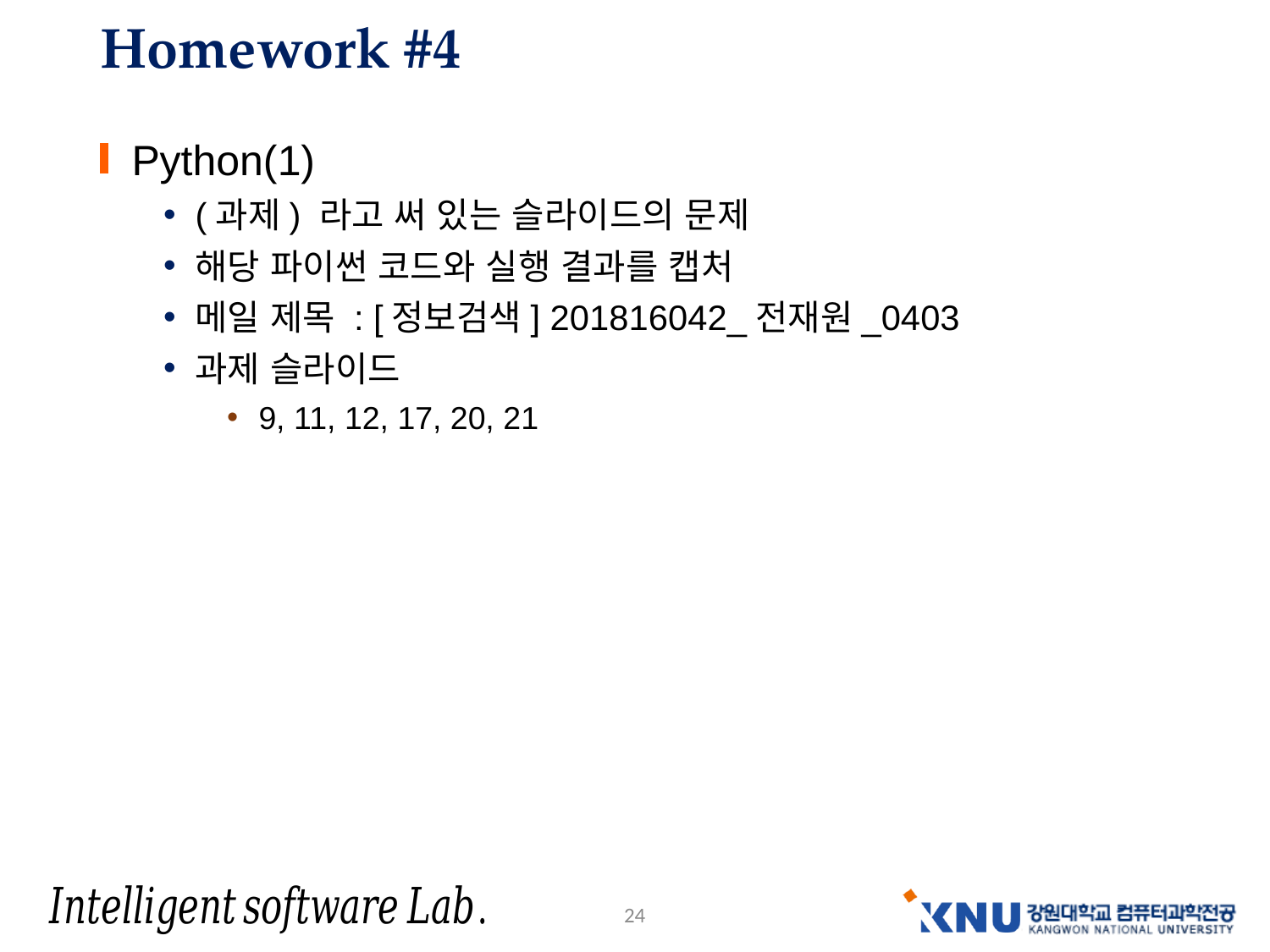

# Homework #4
Python(1)
(과제) 라고 써 있는 슬라이드의 문제
해당 파이썬 코드와 실행 결과를 캡처
메일 제목 : [정보검색] 201816042_전재원_0403
과제 슬라이드
9, 11, 12, 17, 20, 21